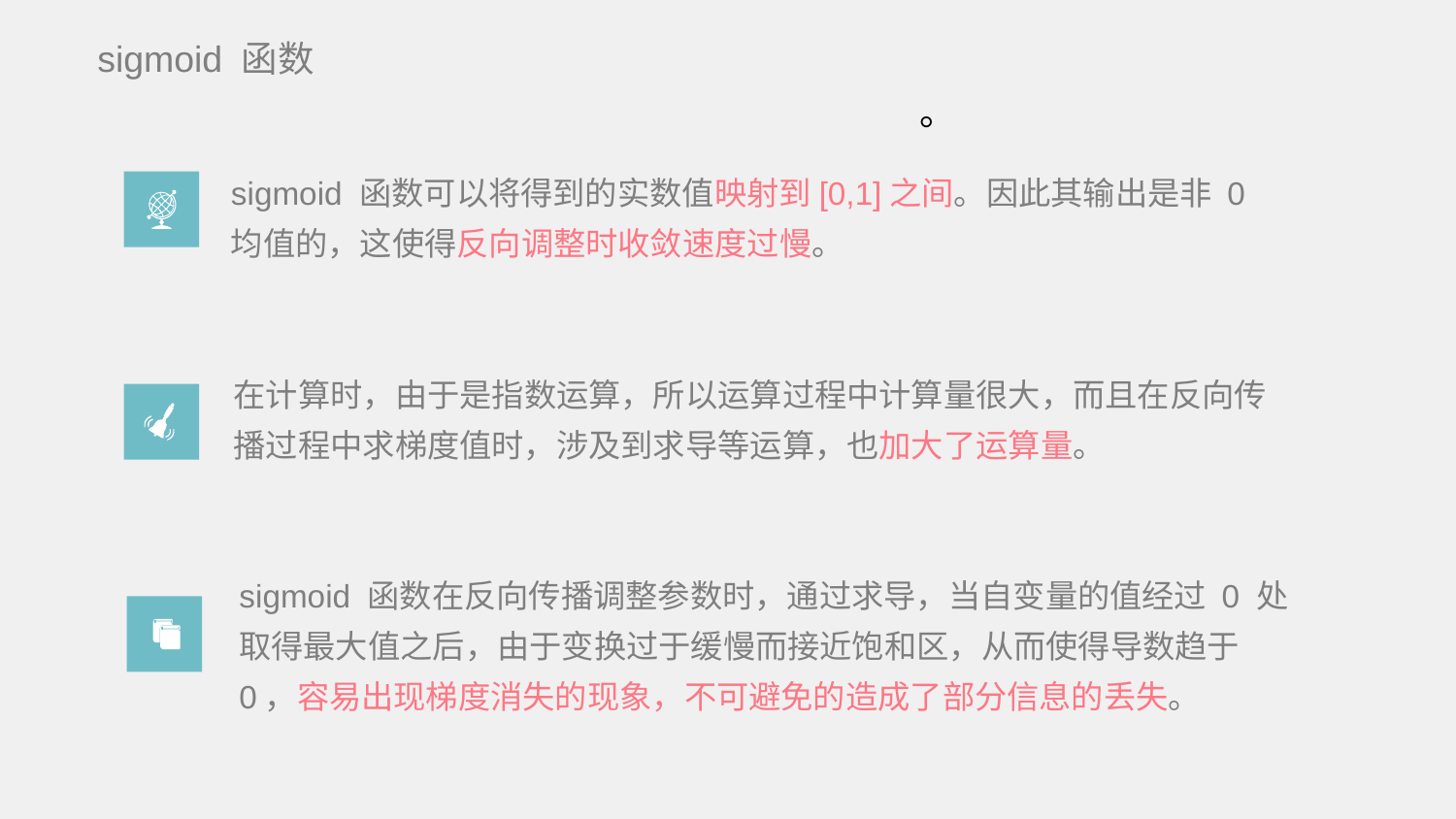

sigmoid 函数
。
sigmoid 函数可以将得到的实数值映射到[0,1]之间。因此其输出是非 0 均值的，这使得反向调整时收敛速度过慢。

在计算时，由于是指数运算，所以运算过程中计算量很大，而且在反向传播过程中求梯度值时，涉及到求导等运算，也加大了运算量。

sigmoid 函数在反向传播调整参数时，通过求导，当自变量的值经过 0 处取得最大值之后，由于变换过于缓慢而接近饱和区，从而使得导数趋于 0，容易出现梯度消失的现象，不可避免的造成了部分信息的丢失。